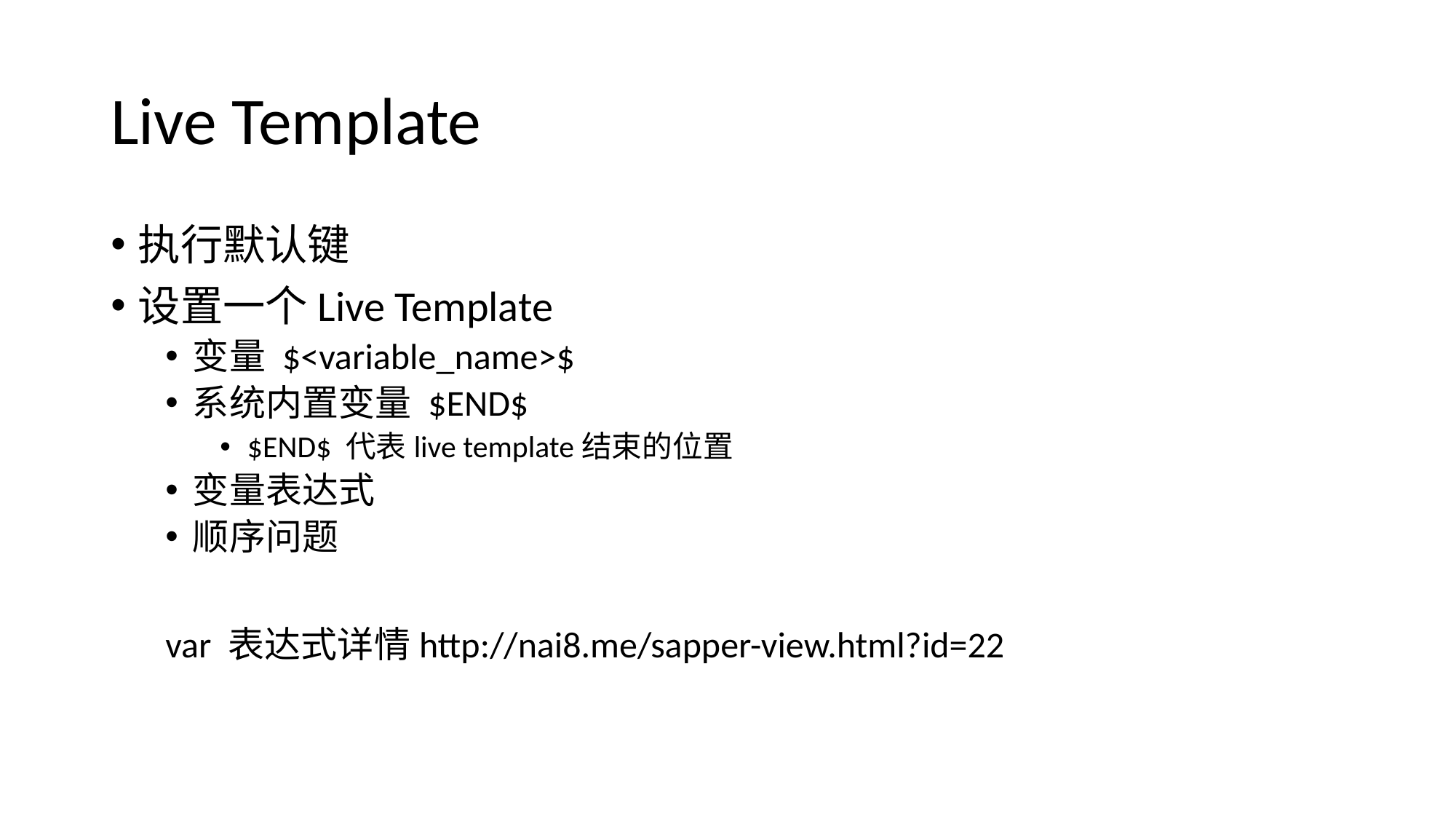

# Live Template
执行默认键
设置一个Live Template
变量 $<variable_name>$
系统内置变量 $END$
$END$ 代表live template结束的位置
变量表达式
顺序问题

var 表达式详情http://nai8.me/sapper-view.html?id=22